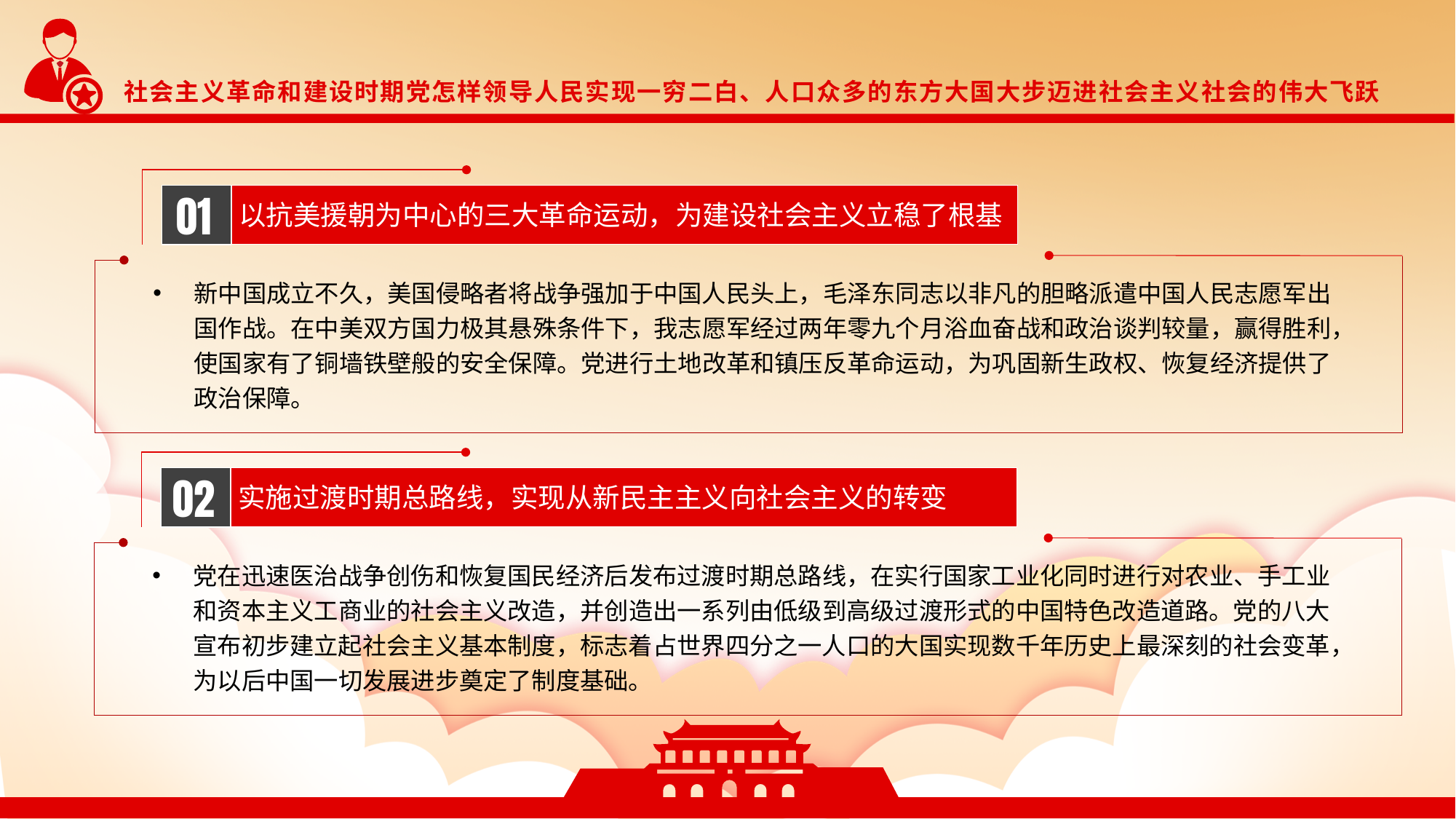

社会主义革命和建设时期党怎样领导人民实现一穷二白、人口众多的东方大国大步迈进社会主义社会的伟大飞跃

01
以抗美援朝为中心的三大革命运动，为建设社会主义立稳了根基
新中国成立不久，美国侵略者将战争强加于中国人民头上，毛泽东同志以非凡的胆略派遣中国人民志愿军出国作战。在中美双方国力极其悬殊条件下，我志愿军经过两年零九个月浴血奋战和政治谈判较量，赢得胜利，使国家有了铜墙铁壁般的安全保障。党进行土地改革和镇压反革命运动，为巩固新生政权、恢复经济提供了政治保障。

02
实施过渡时期总路线，实现从新民主主义向社会主义的转变
党在迅速医治战争创伤和恢复国民经济后发布过渡时期总路线，在实行国家工业化同时进行对农业、手工业和资本主义工商业的社会主义改造，并创造出一系列由低级到高级过渡形式的中国特色改造道路。党的八大宣布初步建立起社会主义基本制度，标志着占世界四分之一人口的大国实现数千年历史上最深刻的社会变革，为以后中国一切发展进步奠定了制度基础。